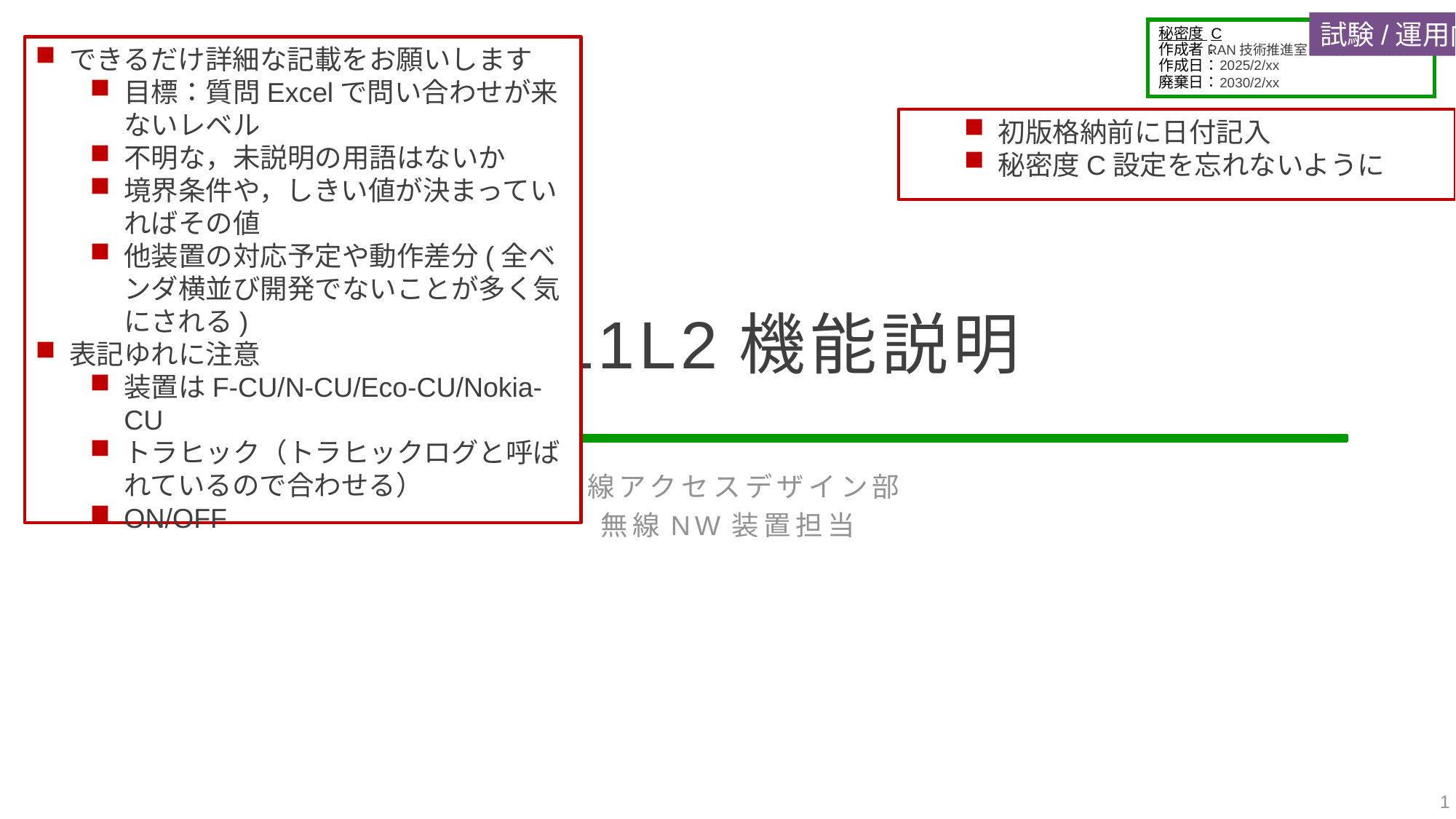

試験/運用向け
RAN技術推進室　無線NW装置担当
できるだけ詳細な記載をお願いします
目標：質問Excelで問い合わせが来ないレベル
不明な，未説明の用語はないか
境界条件や，しきい値が決まっていればその値
他装置の対応予定や動作差分(全ベンダ横並び開発でないことが多く気にされる)
表記ゆれに注意
装置はF-CU/N-CU/Eco-CU/Nokia-CU
トラヒック（トラヒックログと呼ばれているので合わせる）
ON/OFF

2025/2/xx
2030/2/xx
初版格納前に日付記入
秘密度C設定を忘れないように
# 5G L1L2機能説明
無線アクセスデザイン部
無線NW装置担当
1